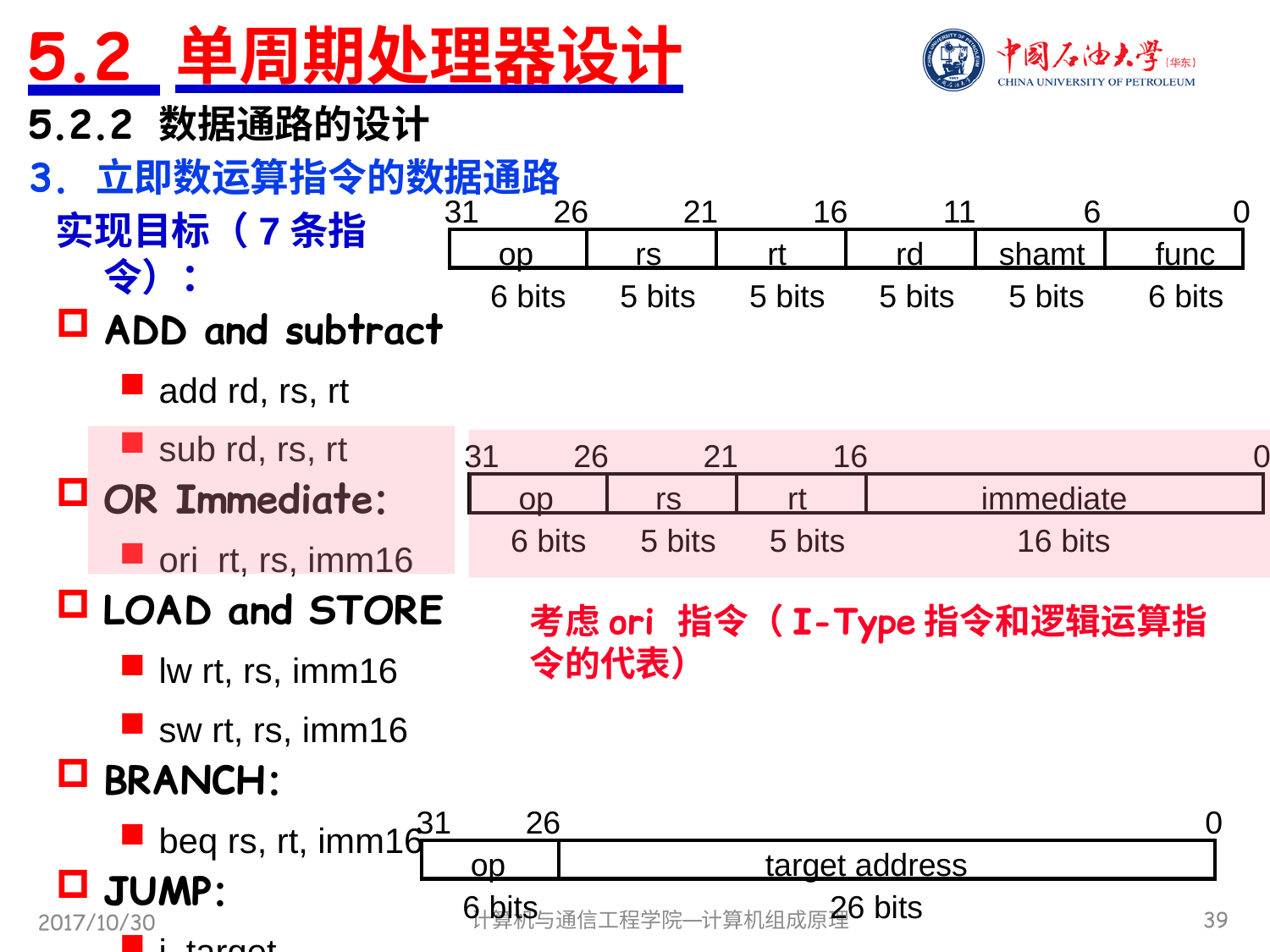

# 5.2 单周期处理器设计
5.2.2 数据通路的设计

3. 立即数运算指令的数据通路
31
26
21
16
11
6
0
op

rs

rt

rd

shamt

func

6 bits
5 bits
5 bits
5 bits
5 bits
6 bits
实现目标（7条指令）：
ADD and subtract
add rd, rs, rt
sub rd, rs, rt
OR Immediate:
ori  rt, rs, imm16
LOAD and STORE
lw rt, rs, imm16
sw rt, rs, imm16
BRANCH:
beq rs, rt, imm16
JUMP:
j  target

31
26
21
16
0
op

rs

rt

immediate

6 bits
5 bits
5 bits
16 bits
考虑ori 指令（I-Type指令和逻辑运算指令的代表）
31
26
0
op

target address

6 bits
26 bits
计算机与通信工程学院—计算机组成原理
39
2017/10/30